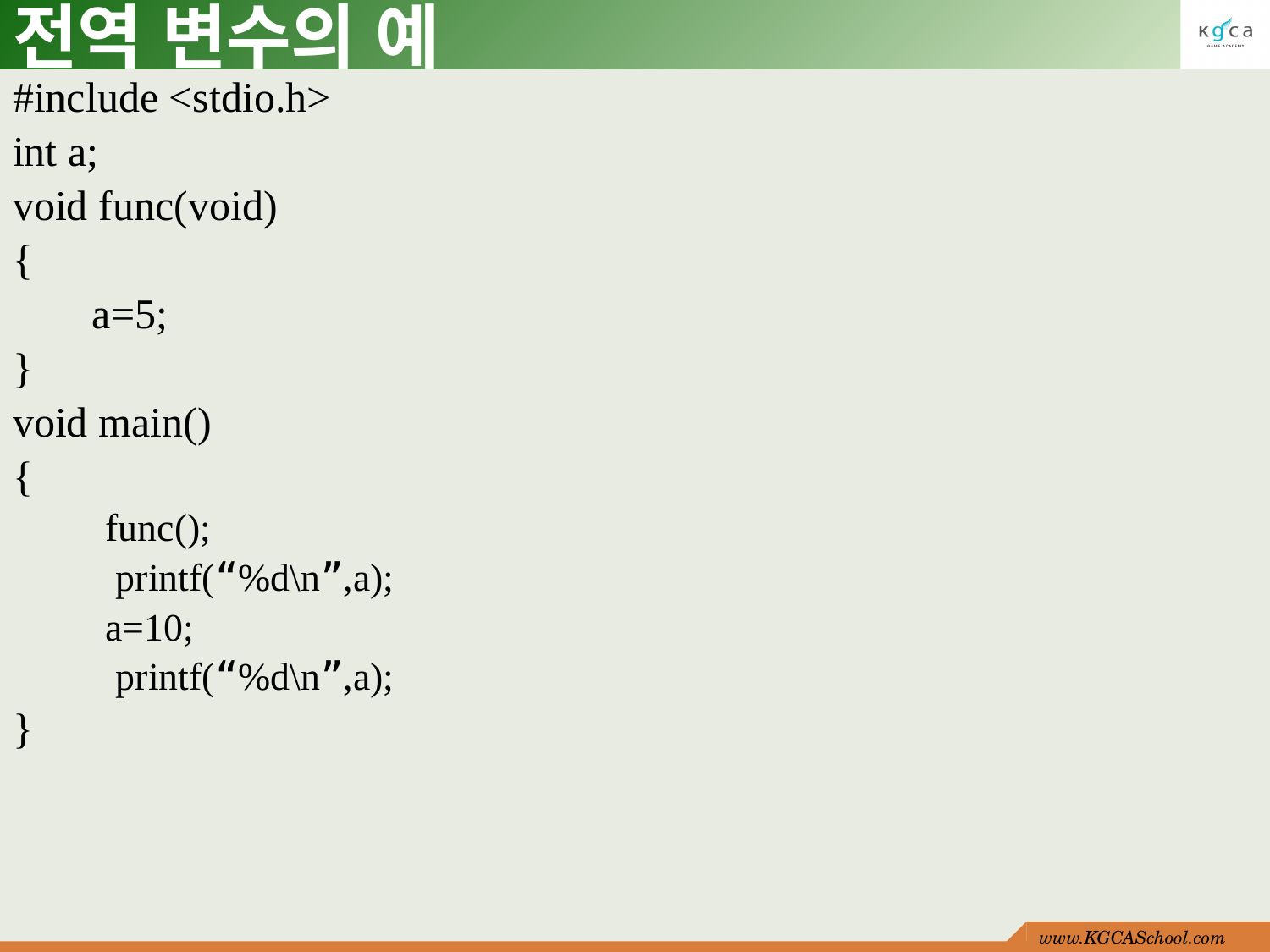

# 전역 변수의 예
#include <stdio.h>
int a;
void func(void)
{
	   a=5;
}
void main()
{
   func();
	printf(“%d\n”,a);
   a=10;
	printf(“%d\n”,a);
}